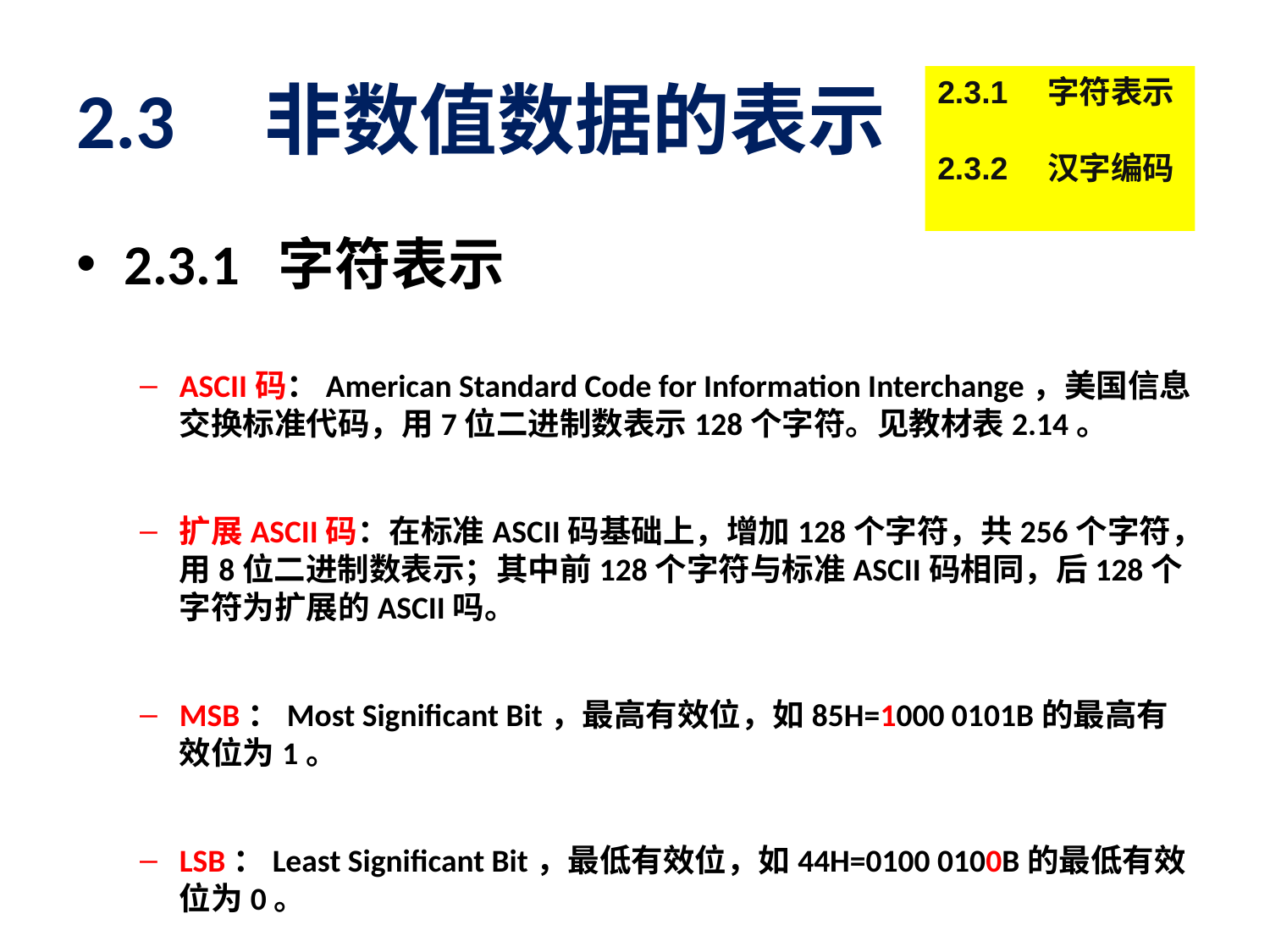

# 2.3    非数值数据的表示
2.3.1　字符表示　
2.3.2　汉字编码
2.3.1  字符表示

ASCII码：American Standard Code for Information Interchange，美国信息交换标准代码，用7位二进制数表示128个字符。见教材表2.14。

扩展ASCII码：在标准ASCII码基础上，增加128个字符，共256个字符，用8位二进制数表示；其中前128个字符与标准ASCII码相同，后128个字符为扩展的ASCII吗。

MSB：Most Significant Bit，最高有效位，如85H=1000 0101B的最高有效位为1。

LSB：Least Significant Bit，最低有效位，如44H=0100 0100B的最低有效位为0。